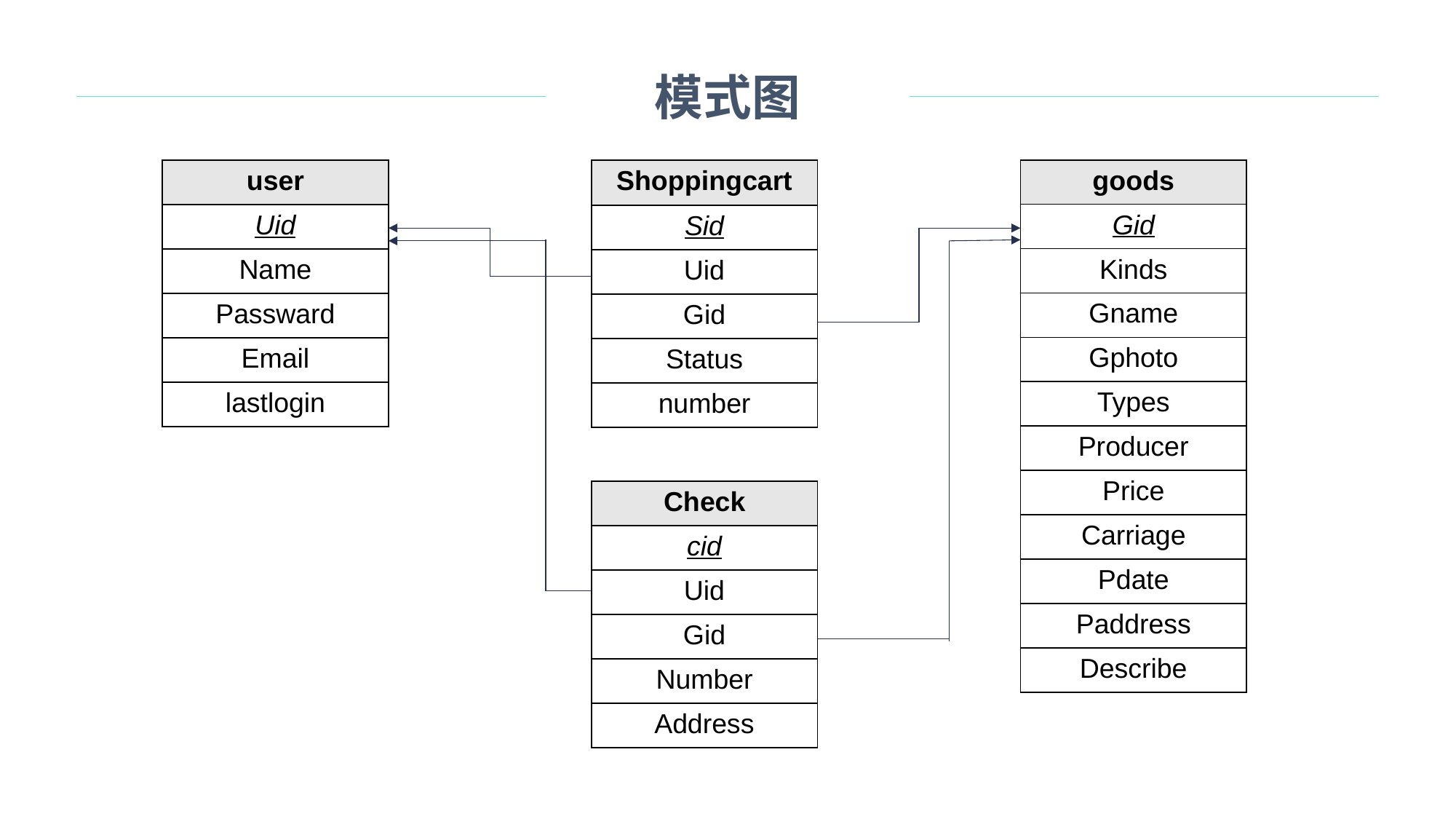

模式图
| goods |
| --- |
| Gid |
| Kinds |
| Gname |
| Gphoto |
| Types |
| Producer |
| Price |
| Carriage |
| Pdate |
| Paddress |
| Describe |
| user |
| --- |
| Uid |
| Name |
| Passward |
| Email |
| lastlogin |
| Shoppingcart |
| --- |
| Sid |
| Uid |
| Gid |
| Status |
| number |
| Check |
| --- |
| cid |
| Uid |
| Gid |
| Number |
| Address |